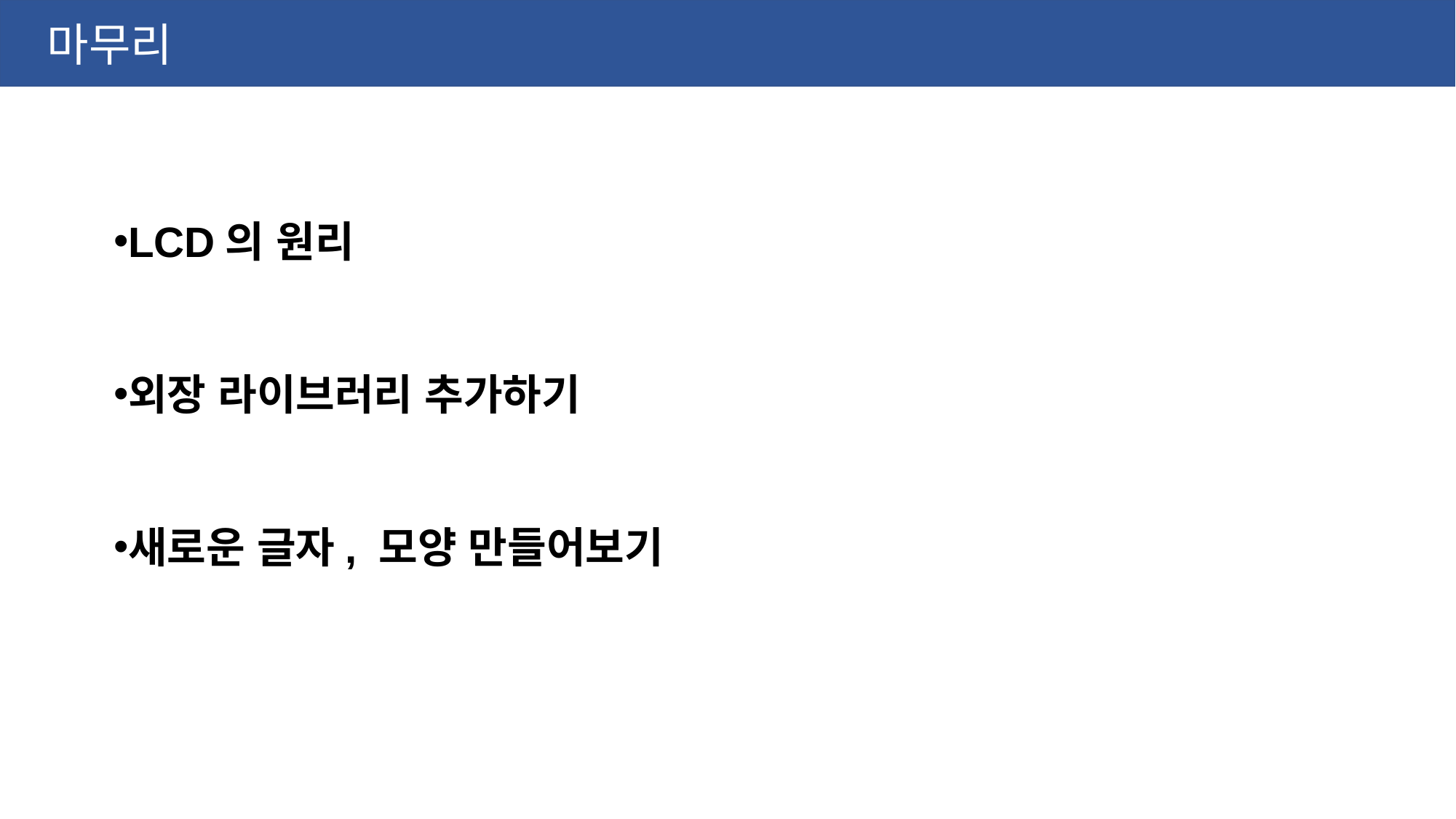

마무리
LCD의 원리

외장 라이브러리 추가하기

새로운 글자, 모양 만들어보기